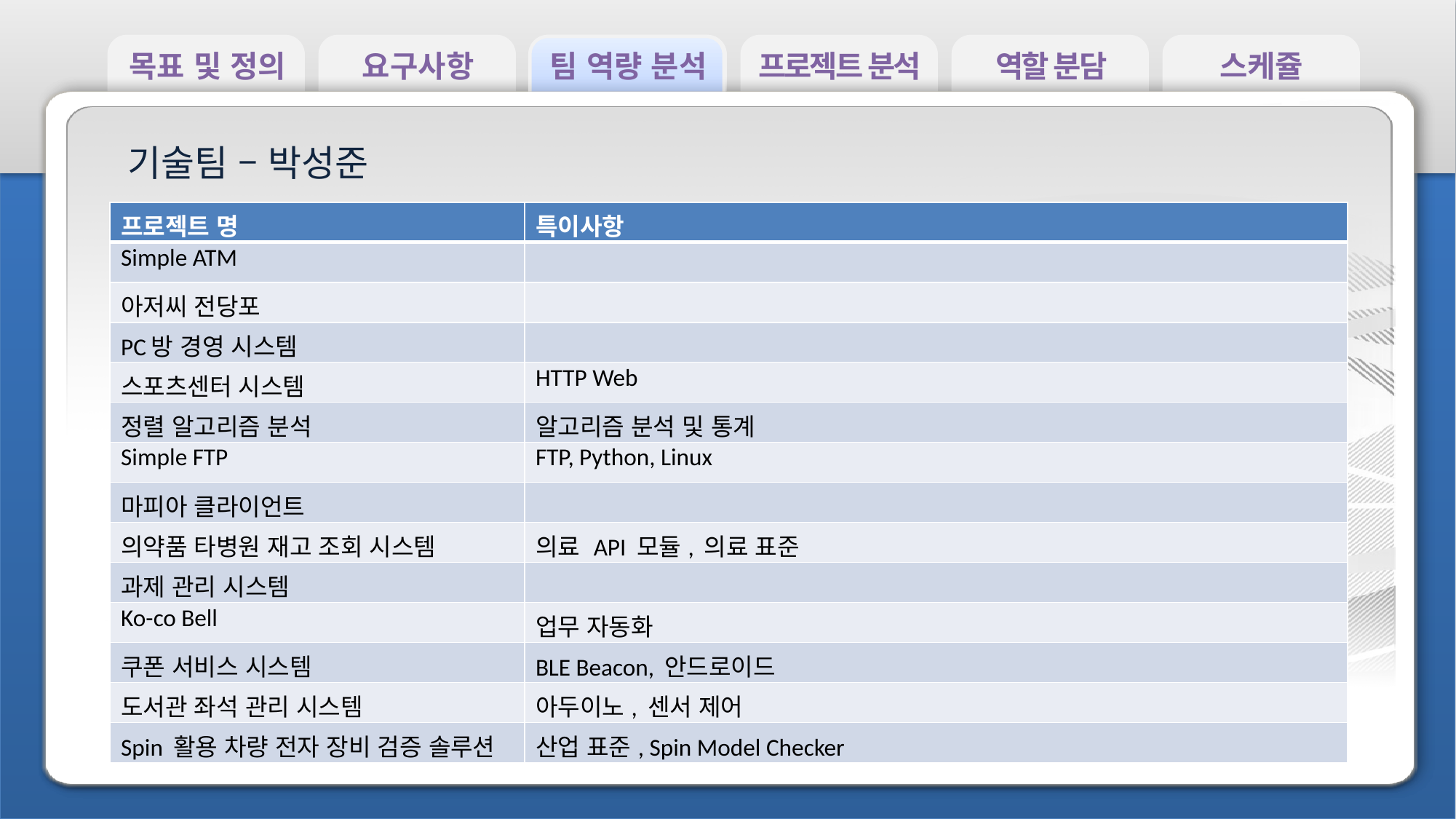

목표 및 정의
요구사항
팀 역량 분석
프로젝트 분석
역할 분담
스케쥴
기술팀 – 박성준
| 프로젝트 명 | 특이사항 |
| --- | --- |
| Simple ATM |  |
| 아저씨 전당포 |  |
| PC방 경영 시스템 |  |
| 스포츠센터 시스템 | HTTP Web |
| 정렬 알고리즘 분석 | 알고리즘 분석 및 통계 |
| Simple FTP | FTP, Python, Linux |
| 마피아 클라이언트 |  |
| 의약품 타병원 재고 조회 시스템 | 의료 API 모듈, 의료 표준 |
| 과제 관리 시스템 |  |
| Ko-co Bell | 업무 자동화 |
| 쿠폰 서비스 시스템 | BLE Beacon, 안드로이드 |
| 도서관 좌석 관리 시스템 | 아두이노, 센서 제어 |
| Spin 활용 차량 전자 장비 검증 솔루션 | 산업 표준, Spin Model Checker |